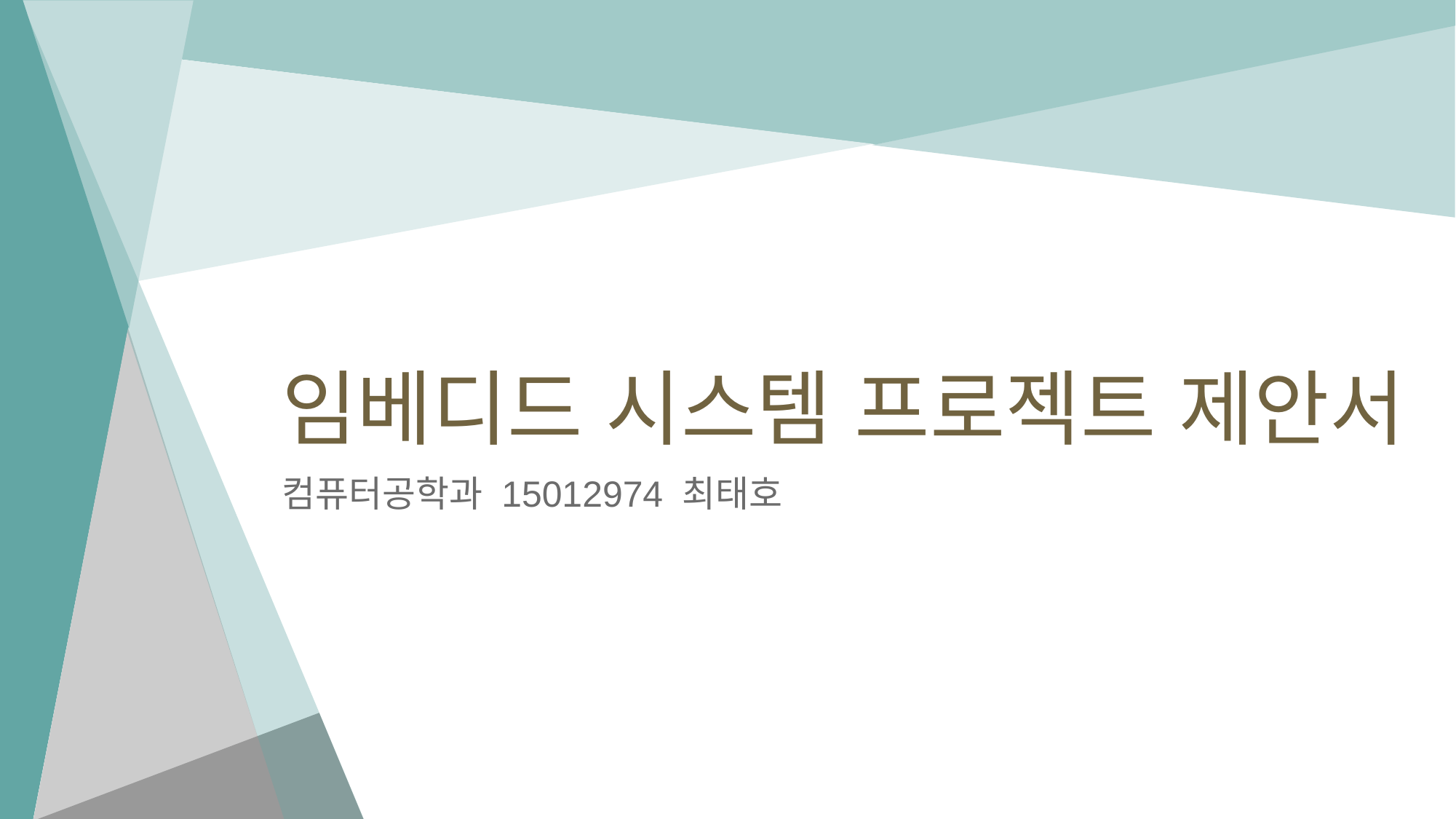

# 임베디드 시스템 프로젝트 제안서
컴퓨터공학과 15012974 최태호